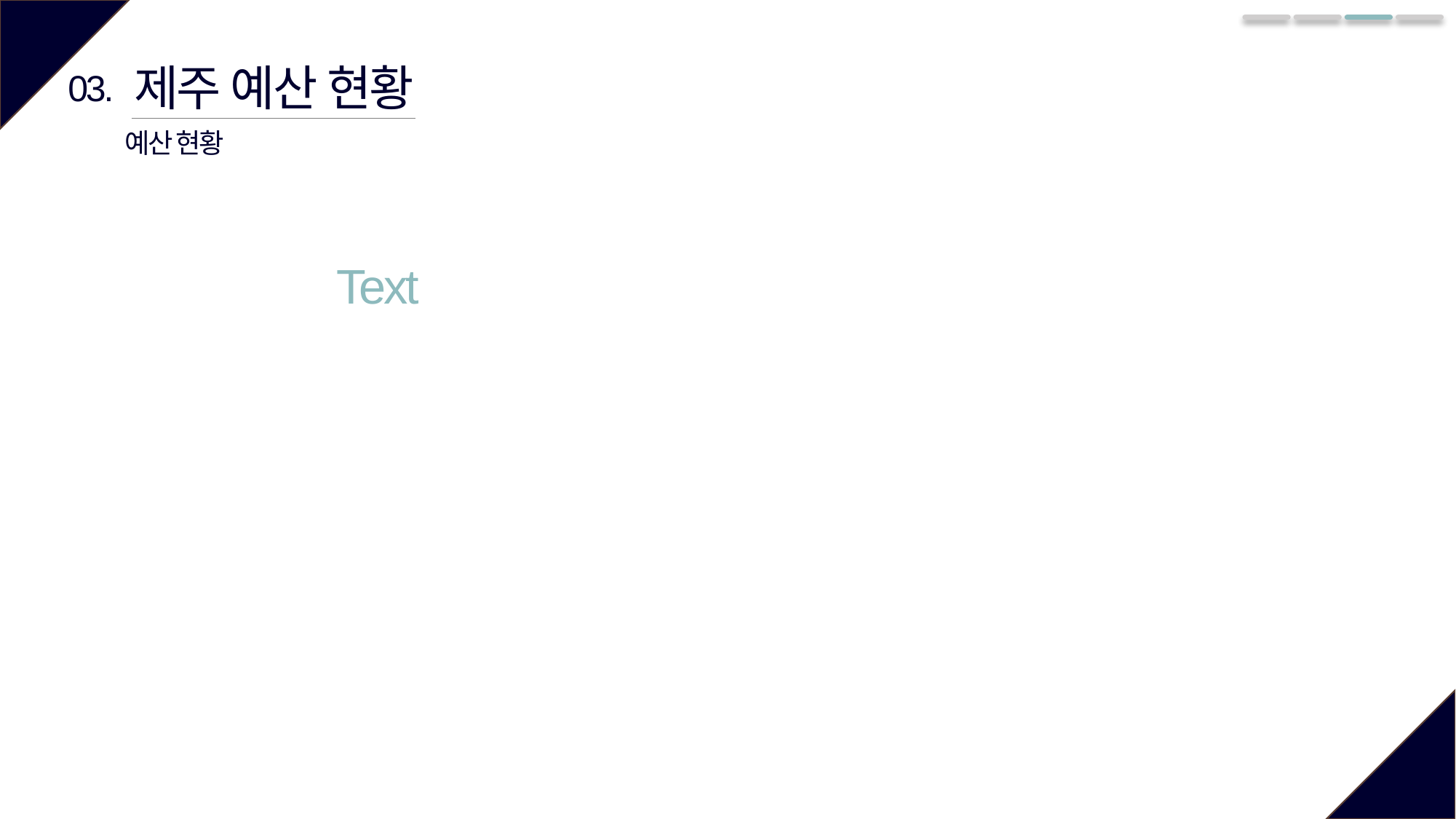

제주 예산 현황
03.
예산 현황
Text